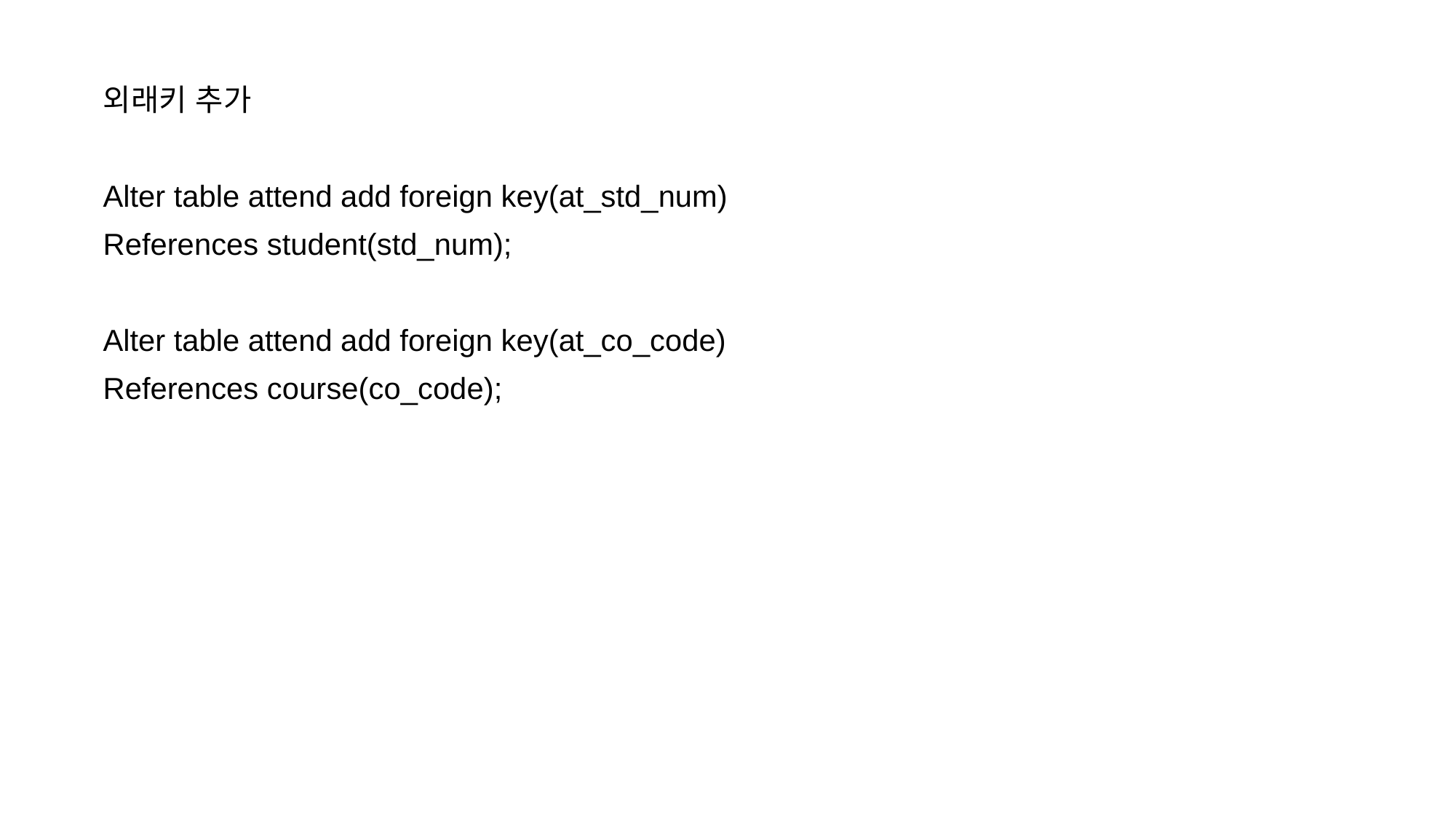

외래키 추가

Alter table attend add foreign key(at_std_num)
References student(std_num);

Alter table attend add foreign key(at_co_code)
References course(co_code);